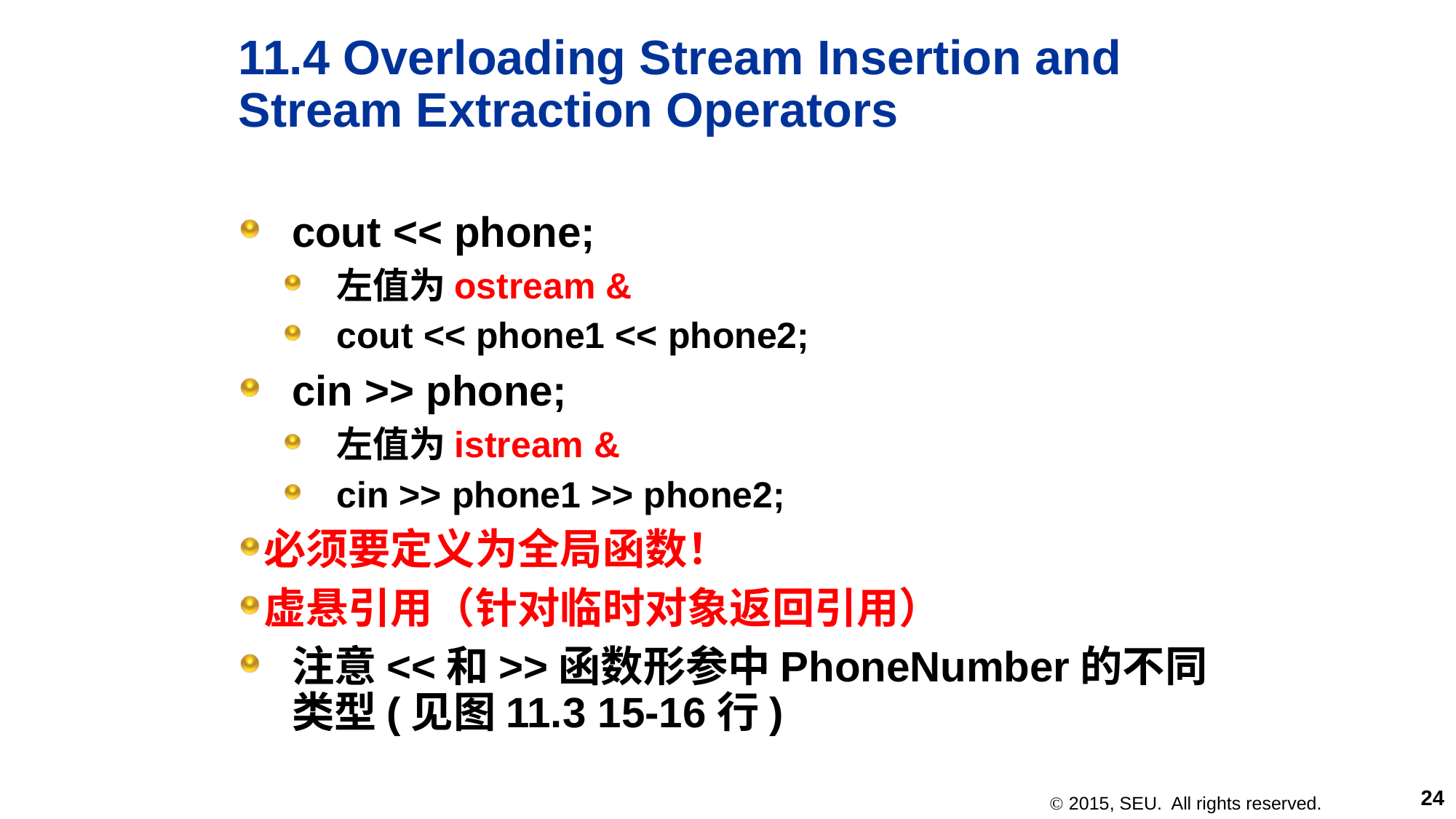

# 11.4 Overloading Stream Insertion and Stream Extraction Operators
cout << phone;
左值为ostream &
cout << phone1 << phone2;
cin >> phone;
左值为istream &
cin >> phone1 >> phone2;
必须要定义为全局函数！
虚悬引用（针对临时对象返回引用）
注意<<和>>函数形参中PhoneNumber的不同类型(见图11.3 15-16行)